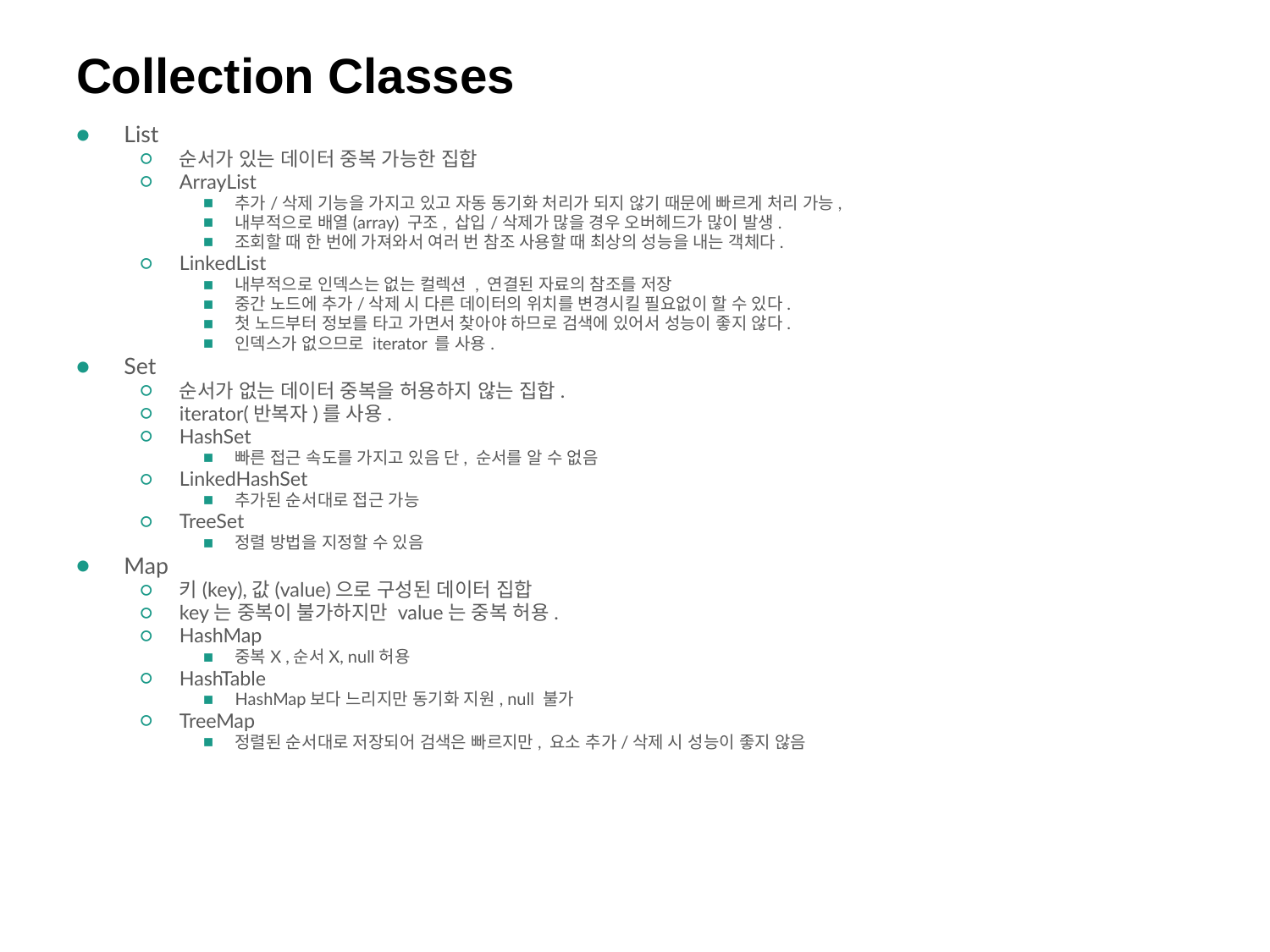

# Collection Classes
List
순서가 있는 데이터 중복 가능한 집합
ArrayList
추가/삭제 기능을 가지고 있고 자동 동기화 처리가 되지 않기 때문에 빠르게 처리 가능,
내부적으로 배열(array) 구조, 삽입/삭제가 많을 경우 오버헤드가 많이 발생.
조회할 때 한 번에 가져와서 여러 번 참조 사용할 때 최상의 성능을 내는 객체다.
LinkedList
내부적으로 인덱스는 없는 컬렉션 , 연결된 자료의 참조를 저장
중간 노드에 추가/삭제 시 다른 데이터의 위치를 변경시킬 필요없이 할 수 있다.
첫 노드부터 정보를 타고 가면서 찾아야 하므로 검색에 있어서 성능이 좋지 않다.
인덱스가 없으므로 iterator 를 사용.
Set
순서가 없는 데이터 중복을 허용하지 않는 집합.
iterator(반복자)를 사용.
HashSet
빠른 접근 속도를 가지고 있음 단, 순서를 알 수 없음
LinkedHashSet
추가된 순서대로 접근 가능
TreeSet
정렬 방법을 지정할 수 있음
Map
키(key),값(value)으로 구성된 데이터 집합
key는 중복이 불가하지만 value는 중복 허용.
HashMap
중복X ,순서X, null허용
HashTable
HashMap보다 느리지만 동기화 지원, null 불가
TreeMap
정렬된 순서대로 저장되어 검색은 빠르지만, 요소 추가/삭제 시 성능이 좋지 않음